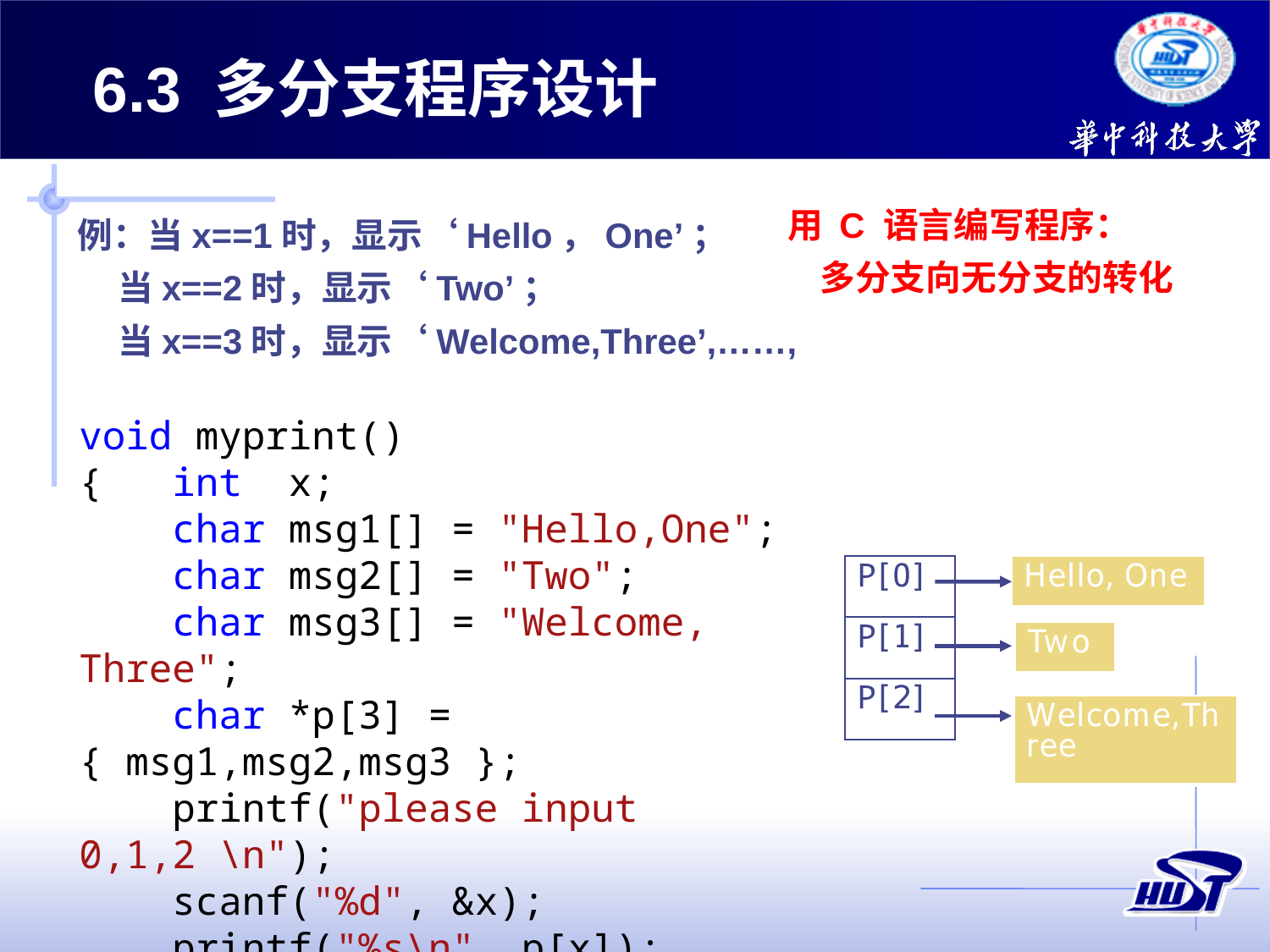

6.3 多分支程序设计
用 C 语言编写程序：
   多分支向无分支的转化
例：当x==1时，显示‘Hello，One’；
    当x==2时，显示‘Two’；
    当x==3时，显示‘Welcome,Three’,……,
void myprint()
{   int  x;
    char msg1[] = "Hello,One";
    char msg2[] = "Two";
    char msg3[] = "Welcome, Three";
    char *p[3] = { msg1,msg2,msg3 };
    printf("please input 0,1,2 \n");
    scanf("%d", &x);
    printf("%s\n", p[x]);
}
| P[0] |
| --- |
| P[1] |
| P[2] |
| Hello, One |
| --- |
| Two |
| --- |
| Welcome,Three |
| --- |